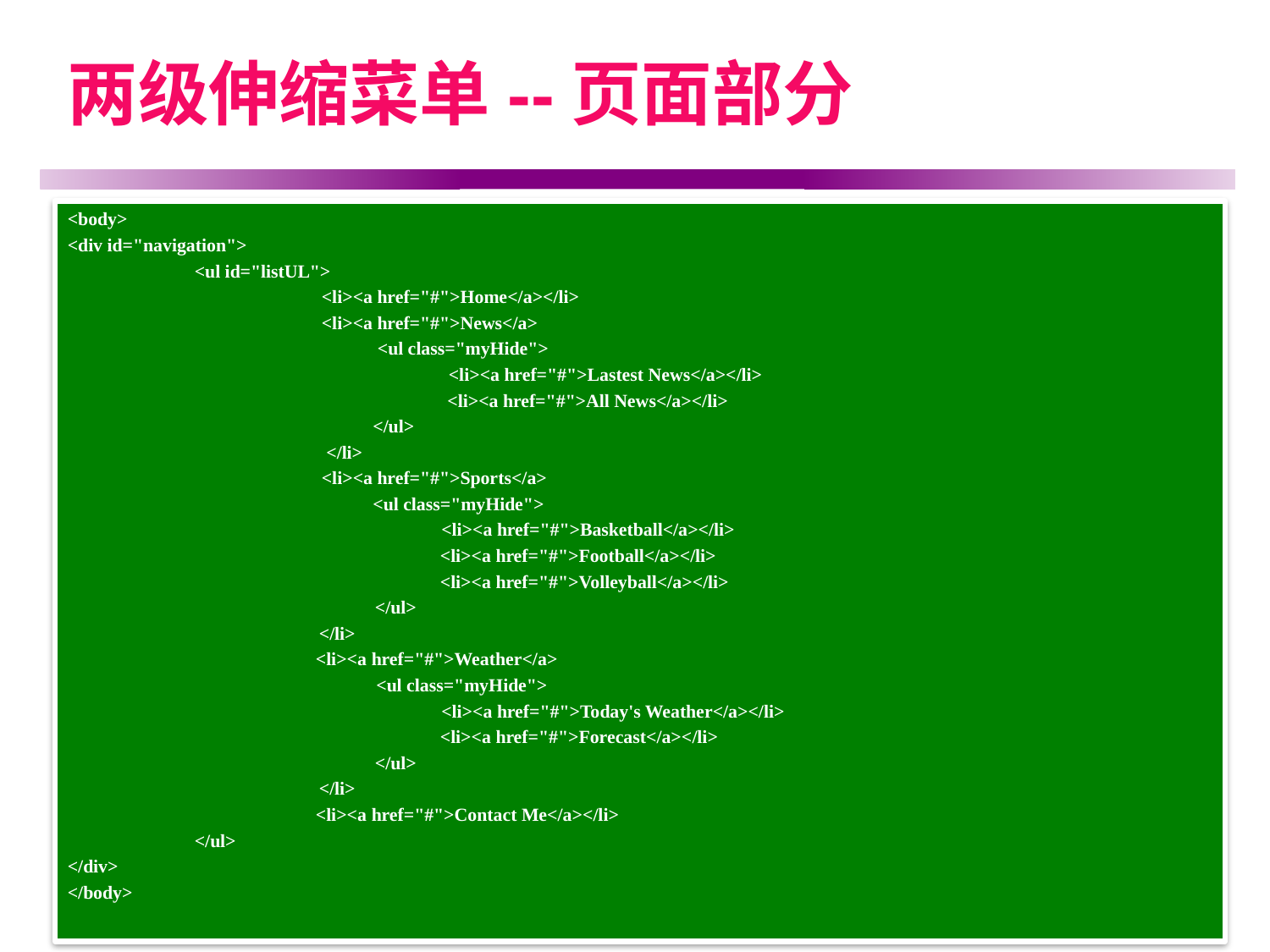

# 两级伸缩菜单--页面部分
<body>
<div id="navigation">
	<ul id="listUL">
		<li><a href="#">Home</a></li>
		<li><a href="#">News</a>
        	    	            <ul class="myHide">
            			<li><a href="#">Lastest News</a></li>
	                	                           <li><a href="#">All News</a></li>
            		           </ul>
	        	 </li>
		<li><a href="#">Sports</a>
                              	           <ul class="myHide">
            	                                                     <li><a href="#">Basketball</a></li>
                                                                                <li><a href="#">Football</a></li>
                                                                                <li><a href="#">Volleyball</a></li>
                                                                  </ul>
                                                      </li>
	                          <li><a href="#">Weather</a>
        	                                       <ul class="myHide">
            	                                                     <li><a href="#">Today's Weather</a></li>
                                                                                <li><a href="#">Forecast</a></li>
                                                                  </ul>
                                                      </li>
	                          <li><a href="#">Contact Me</a></li>
	</ul>
</div>
</body>